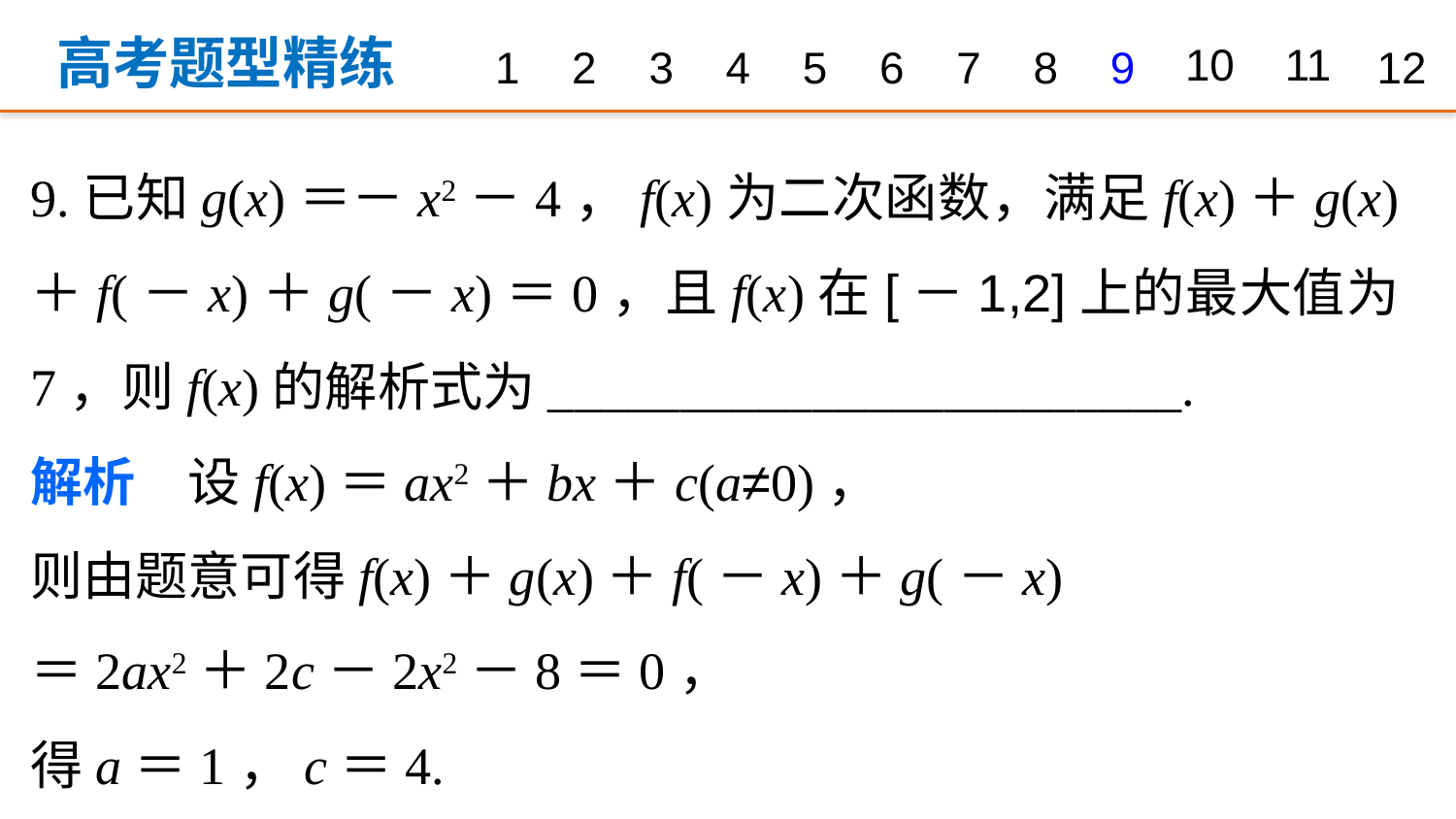

高考题型精练
1
2
3
4
5
6
7
8
9
10
11
12
9.已知g(x)＝－x2－4，f(x)为二次函数，满足f(x)＋g(x)＋f(－x)＋g(－x)＝0，且f(x)在[－1,2]上的最大值为7，则f(x)的解析式为________________________.
解析　设f(x)＝ax2＋bx＋c(a≠0)，
则由题意可得f(x)＋g(x)＋f(－x)＋g(－x)
＝2ax2＋2c－2x2－8＝0，
得a＝1，c＝4.